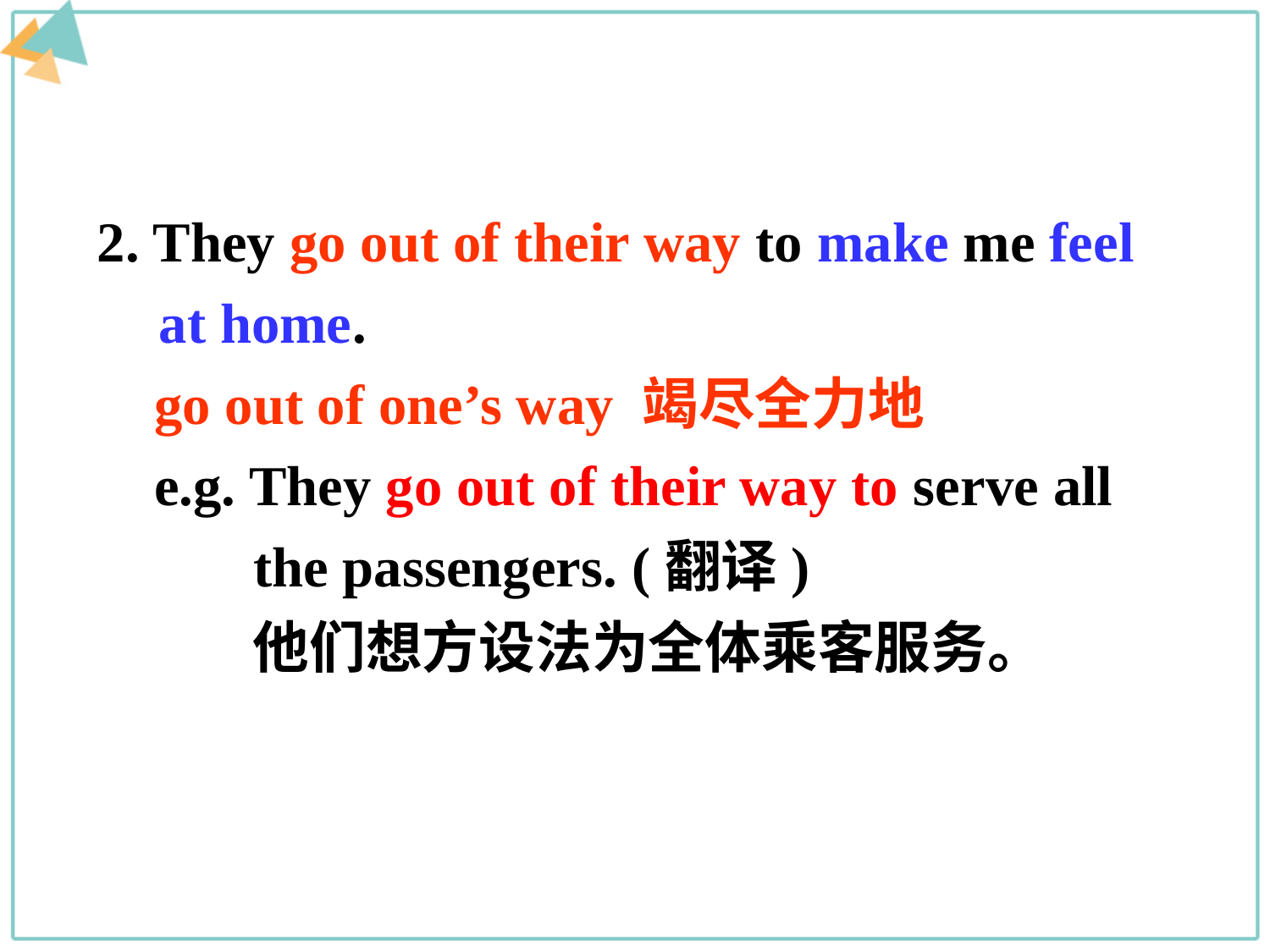

2. They go out of their way to make me feel at home.
    go out of one’s way 竭尽全力地
    e.g. They go out of their way to serve all
           the passengers. (翻译)
           他们想方设法为全体乘客服务。